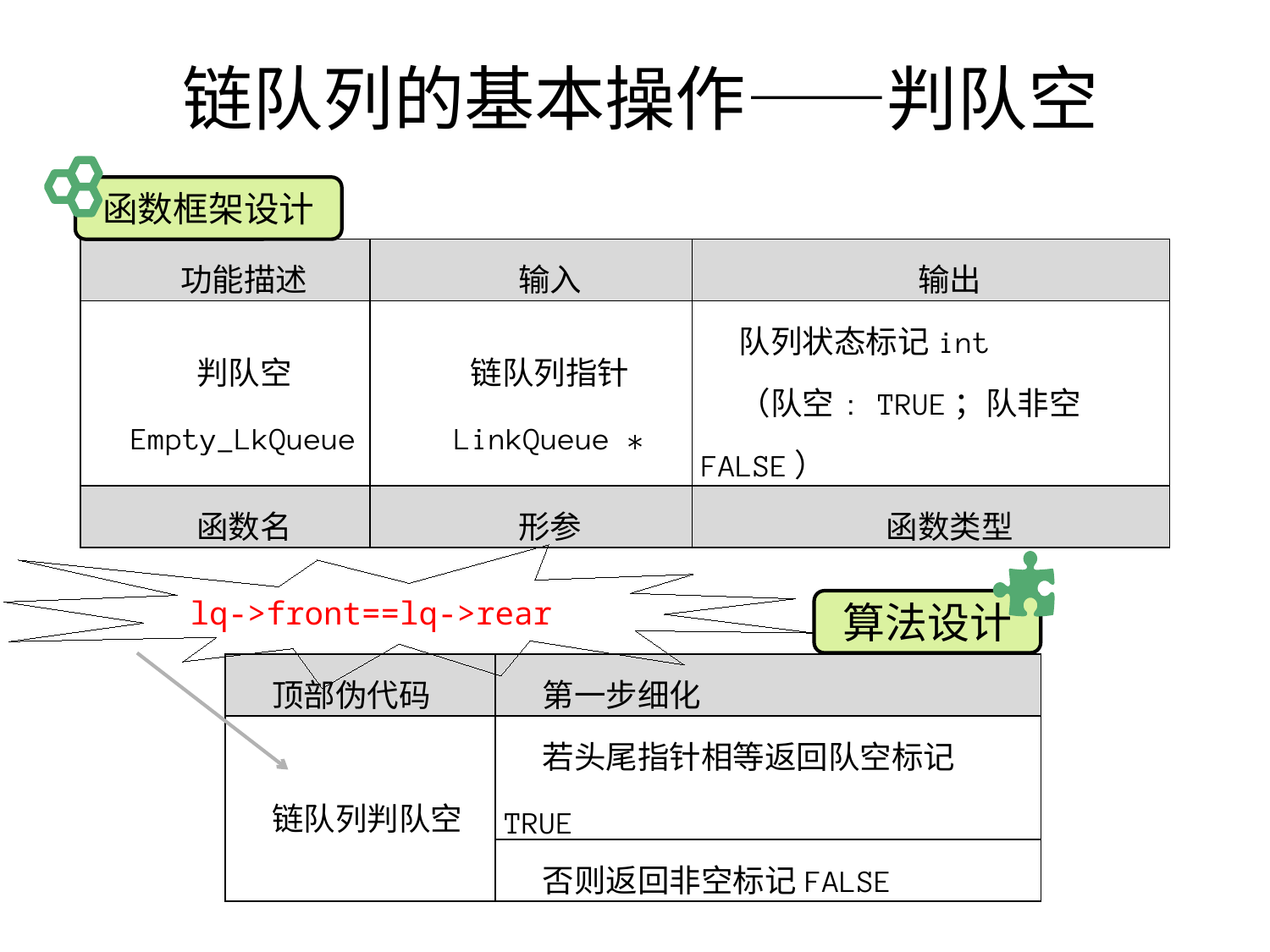

# 链队列的基本操作——判队空

函数框架设计

| 功能描述 | 输入 | 输出 |
| --- | --- | --- |
| 判队空 Empty\_LkQueue | 链队列指针 LinkQueue \* | 队列状态标记int （队空: TRUE；队非空FALSE） |
| 函数名 | 形参 | 函数类型 |
lq->front==lq->rear

算法设计
| 顶部伪代码 | 第一步细化 |
| --- | --- |
| 链队列判队空 | 若头尾指针相等返回队空标记TRUE |
|  | 否则返回非空标记FALSE |
151